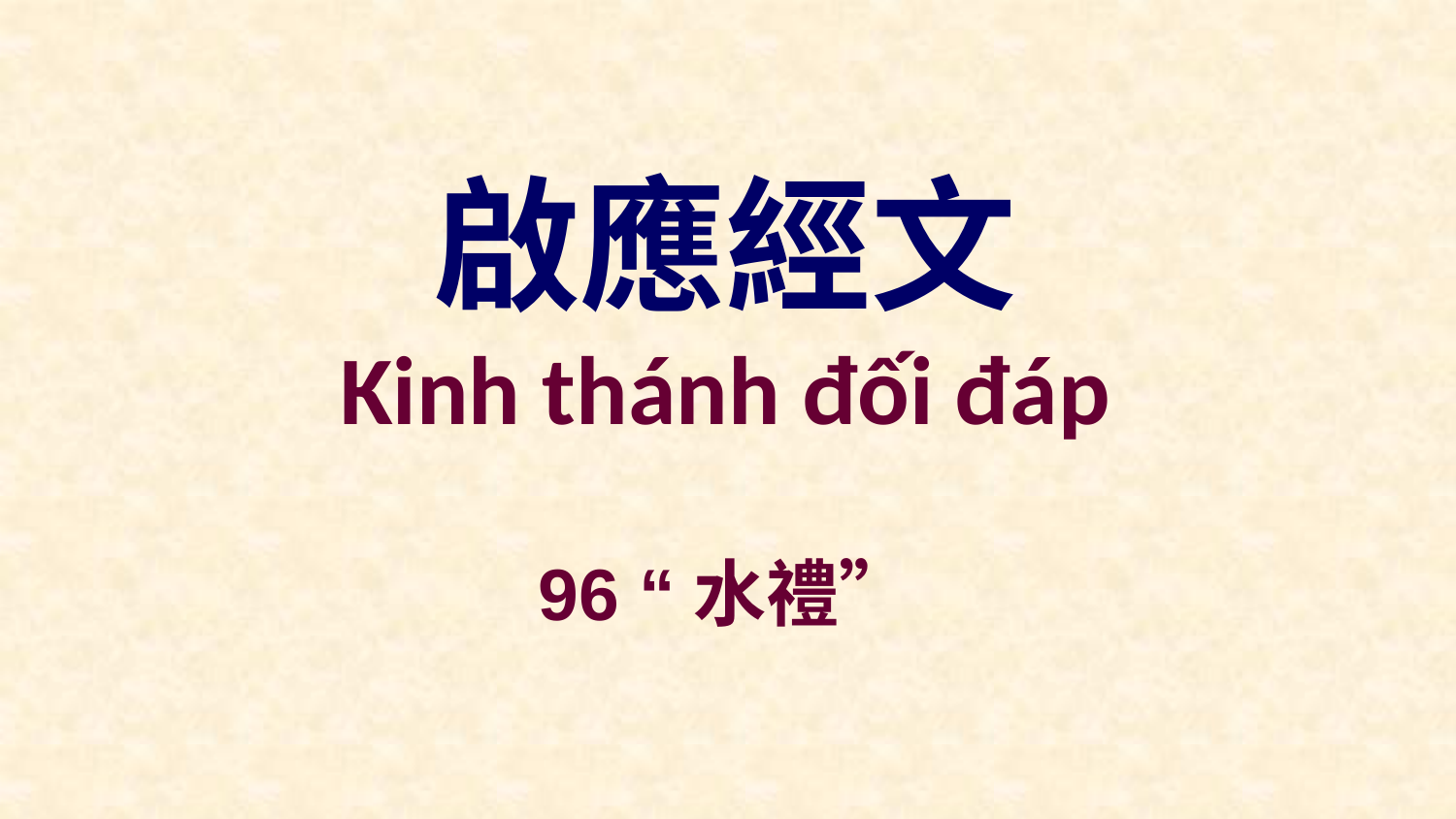

啟應經文
Kinh thánh đối đáp
96 “水禮”